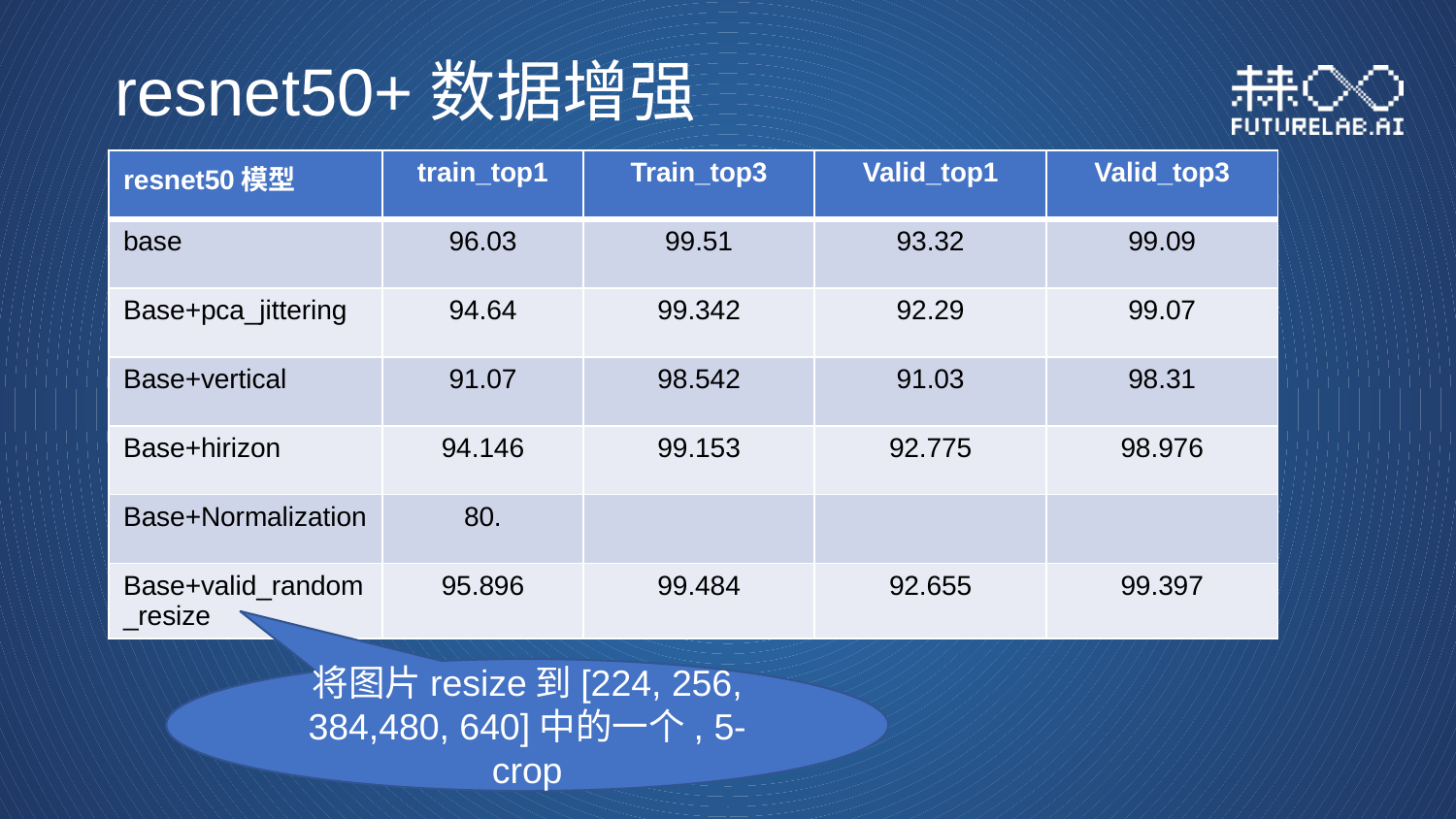

# resnet50+数据增强

| resnet50模型 | train\_top1 | Train\_top3 | Valid\_top1 | Valid\_top3 |
| --- | --- | --- | --- | --- |
| base | 96.03 | 99.51 | 93.32 | 99.09 |
| Base+pca\_jittering | 94.64 | 99.342 | 92.29 | 99.07 |
| Base+vertical | 91.07 | 98.542 | 91.03 | 98.31 |
| Base+hirizon | 94.146 | 99.153 | 92.775 | 98.976 |
| Base+Normalization | 80. |  |  |  |
| Base+valid\_random\_resize | 95.896 | 99.484 | 92.655 | 99.397 |
将图片resize到[224, 256, 384,480, 640]中的一个, 5-crop